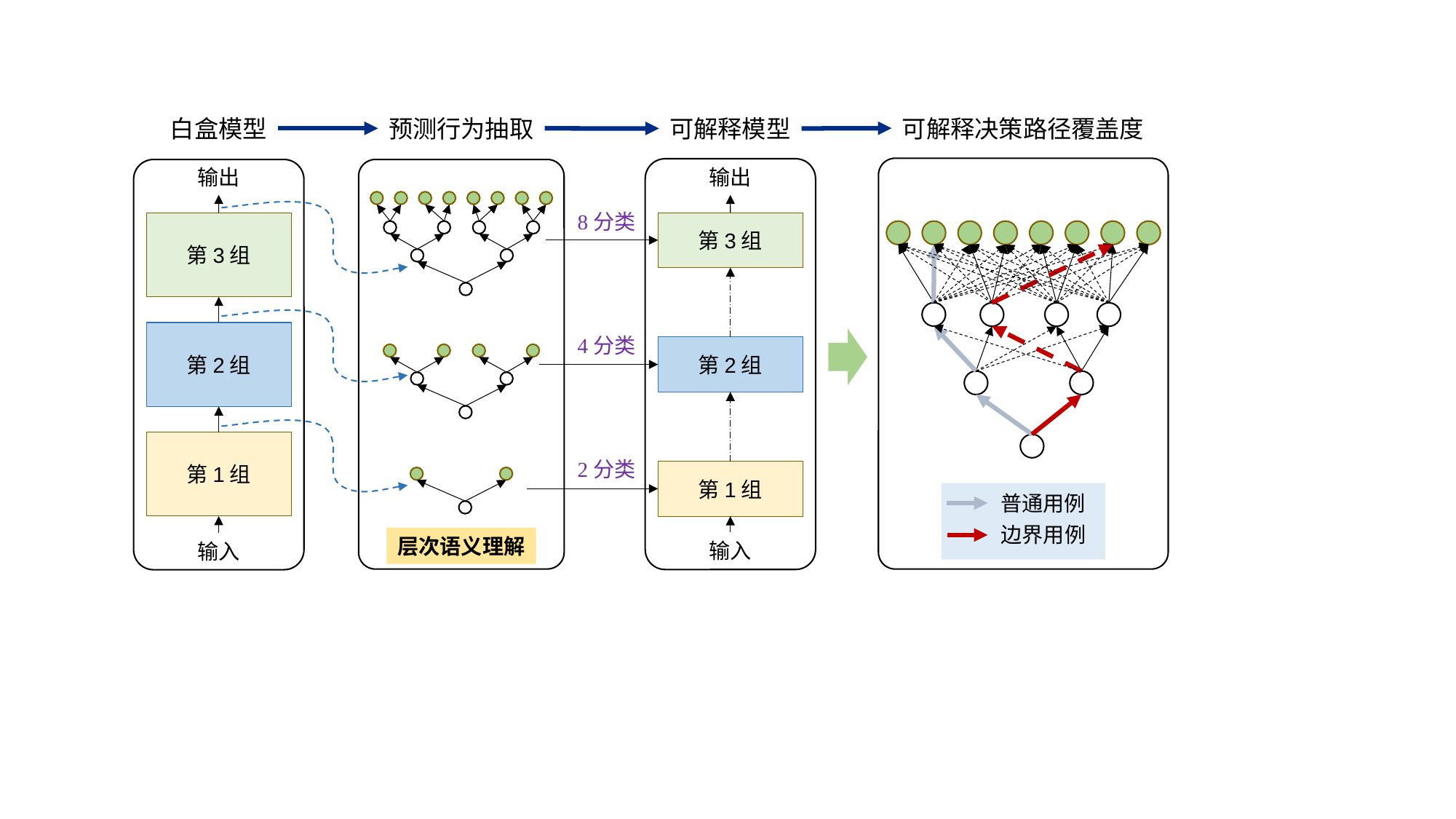

可解释决策路径覆盖度
白盒模型
预测行为抽取
可解释模型

输出

输出

8分类
第3组
第3组

第2组
4分类

第2组

第1组
2分类
第1组

普通用例
边界用例
层次语义理解
输入
输入